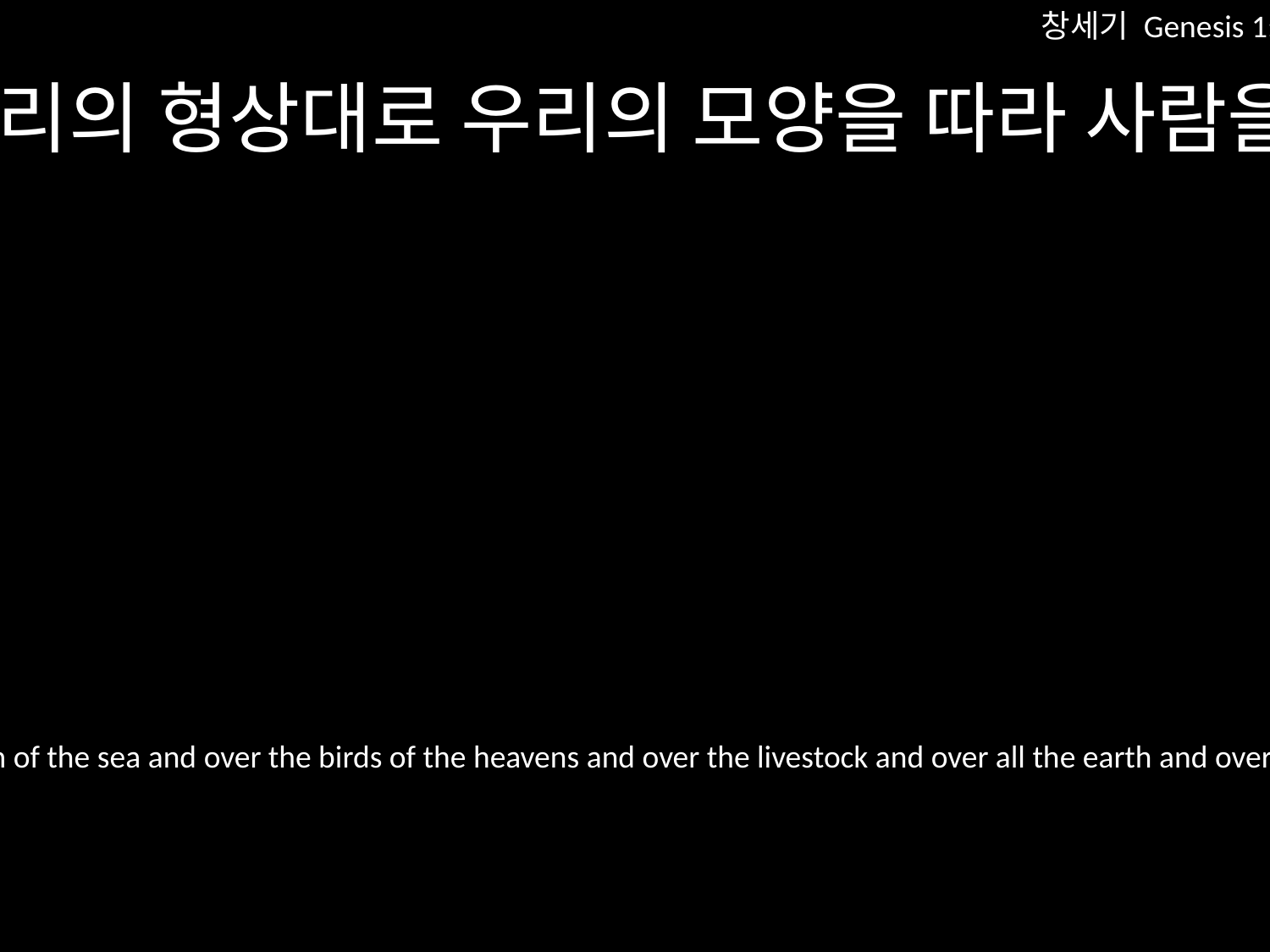

창세기 Genesis 1:26
하나님께서 말씀하시기를 “우리가 우리의 형상대로 우리의 모양을 따라 사람을 만들어 그들이 바다의 물고기와 공중의 새와 가축과 온 땅과 땅 위에 기는 모든 것을 다스리게 하자” 하시고
Then God said, “Let us make man in our image, after our likeness. And let them have dominion over the fish of the sea and over the birds of the heavens and over the livestock and over all the earth and over every creeping thing that creeps on the earth.”